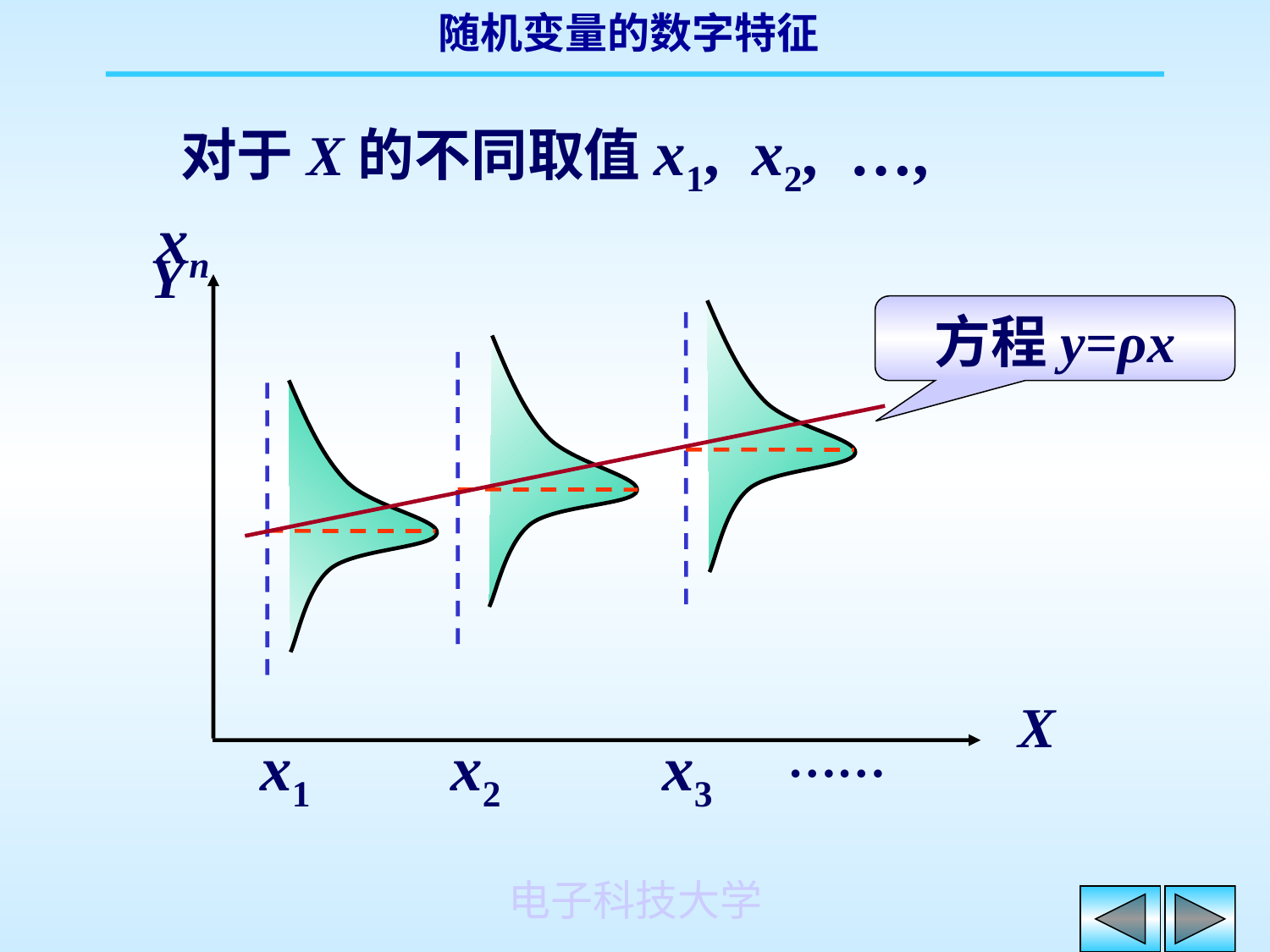

对于X的不同取值x1,  x2,  …, xn
Y

X

方程y=ρx

x1
x2
x3
……
电子科技大学